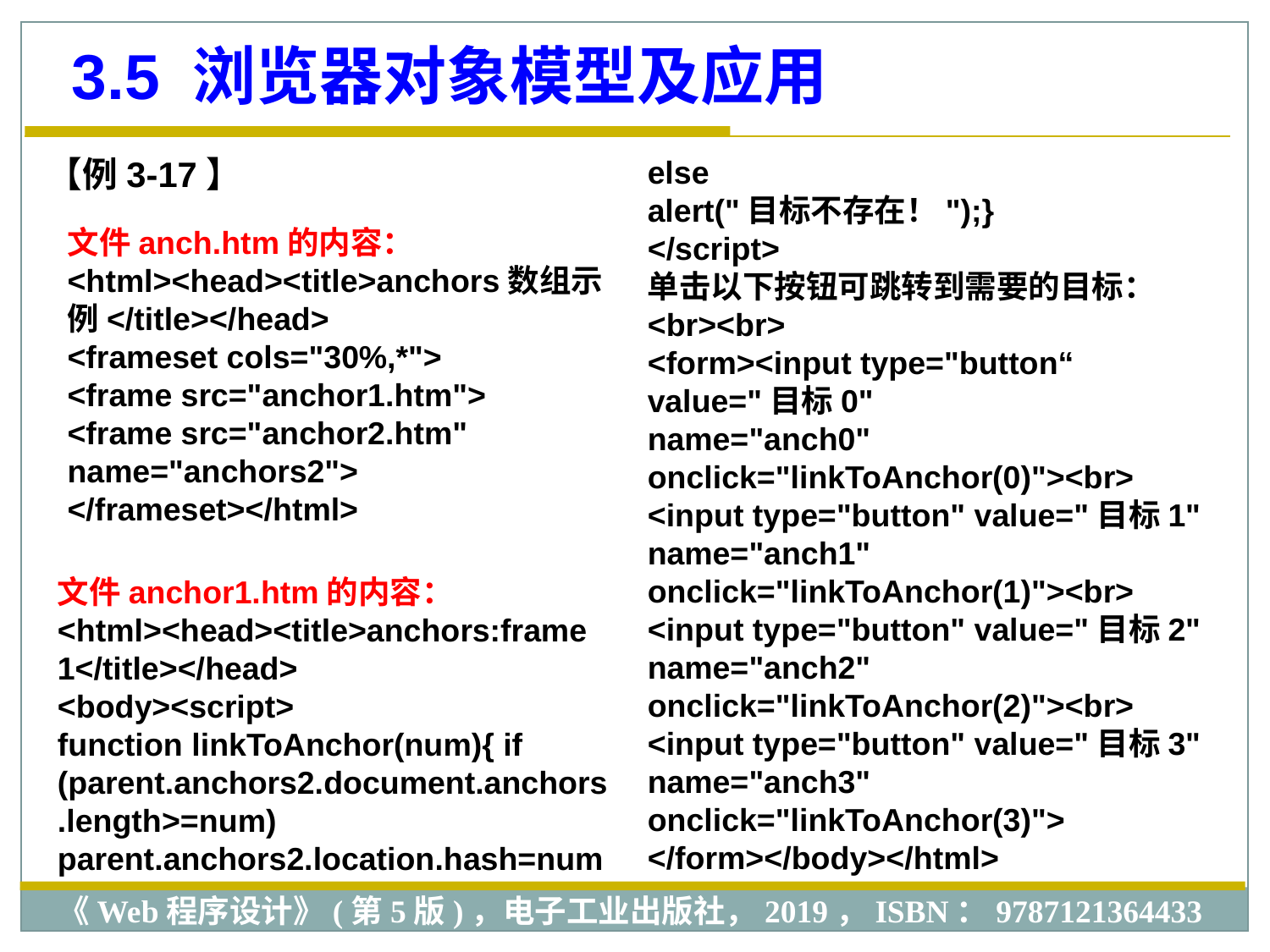

3.5 浏览器对象模型及应用
【例3-17】
else
alert("目标不存在！");}
</script>
单击以下按钮可跳转到需要的目标：<br><br>
<form><input type="button“
value="目标0"
name="anch0" onclick="linkToAnchor(0)"><br>
<input type="button" value="目标1" name="anch1" onclick="linkToAnchor(1)"><br>
<input type="button" value="目标2" name="anch2" onclick="linkToAnchor(2)"><br>
<input type="button" value="目标3" name="anch3" onclick="linkToAnchor(3)">
</form></body></html>
文件anch.htm的内容：
<html><head><title>anchors数组示例</title></head>
<frameset cols="30%,*">
<frame src="anchor1.htm">
<frame src="anchor2.htm" name="anchors2">
</frameset></html>
文件anchor1.htm的内容：
<html><head><title>anchors:frame 1</title></head>
<body><script>
function linkToAnchor(num){ if (parent.anchors2.document.anchors.length>=num)
parent.anchors2.location.hash=num